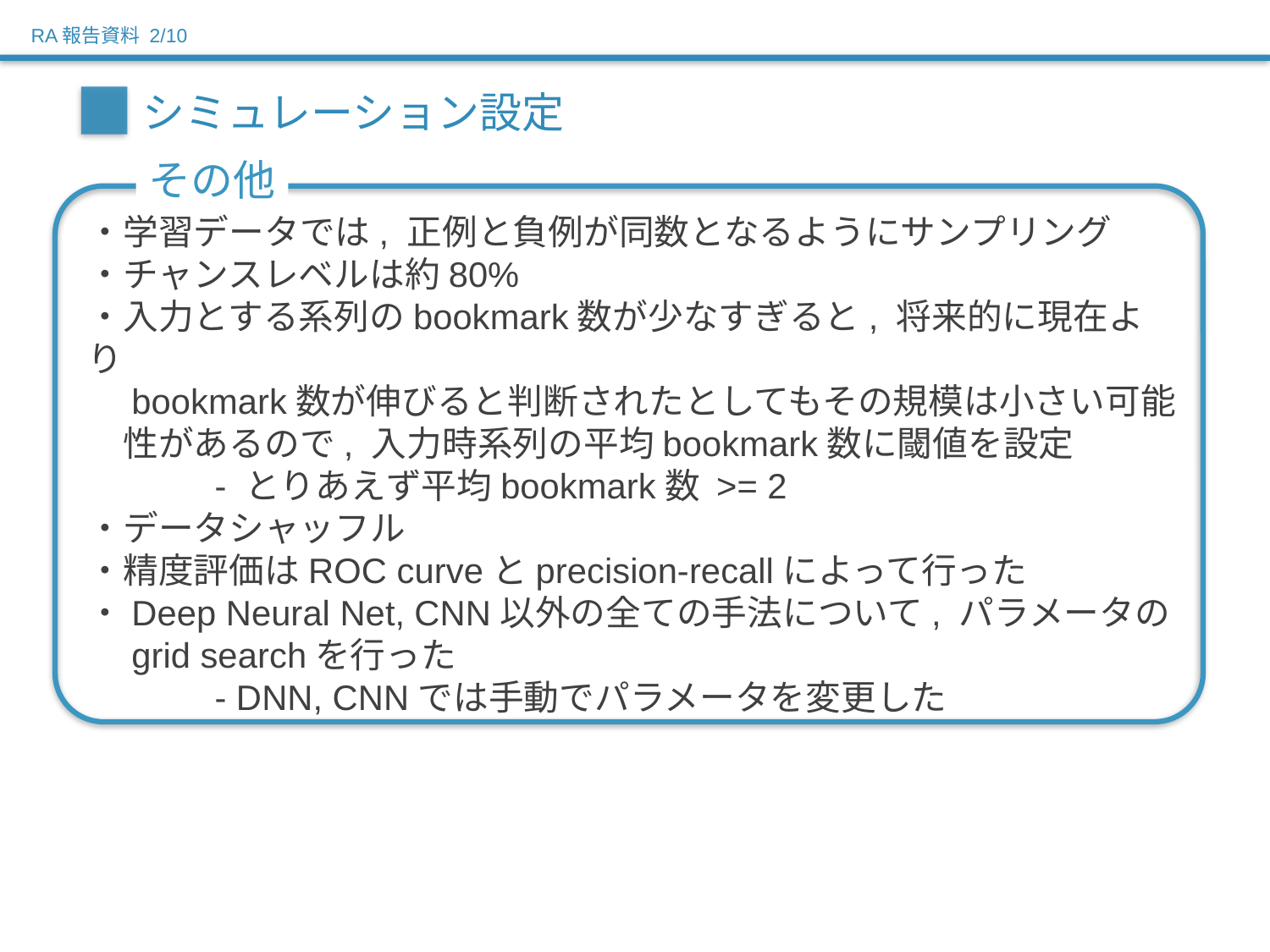

RA報告資料 2/10

シミュレーション設定

その他

・学習データでは, 正例と負例が同数となるようにサンプリング
・チャンスレベルは約80%
・入力とする系列のbookmark数が少なすぎると, 将来的に現在より
　bookmark数が伸びると判断されたとしてもその規模は小さい可能
　性があるので, 入力時系列の平均bookmark数に閾値を設定
	- とりあえず平均bookmark数 >= 2
・データシャッフル
・精度評価はROC curveとprecision-recallによって行った
・Deep Neural Net, CNN以外の全ての手法について, パラメータの
　grid searchを行った
	- DNN, CNNでは手動でパラメータを変更した